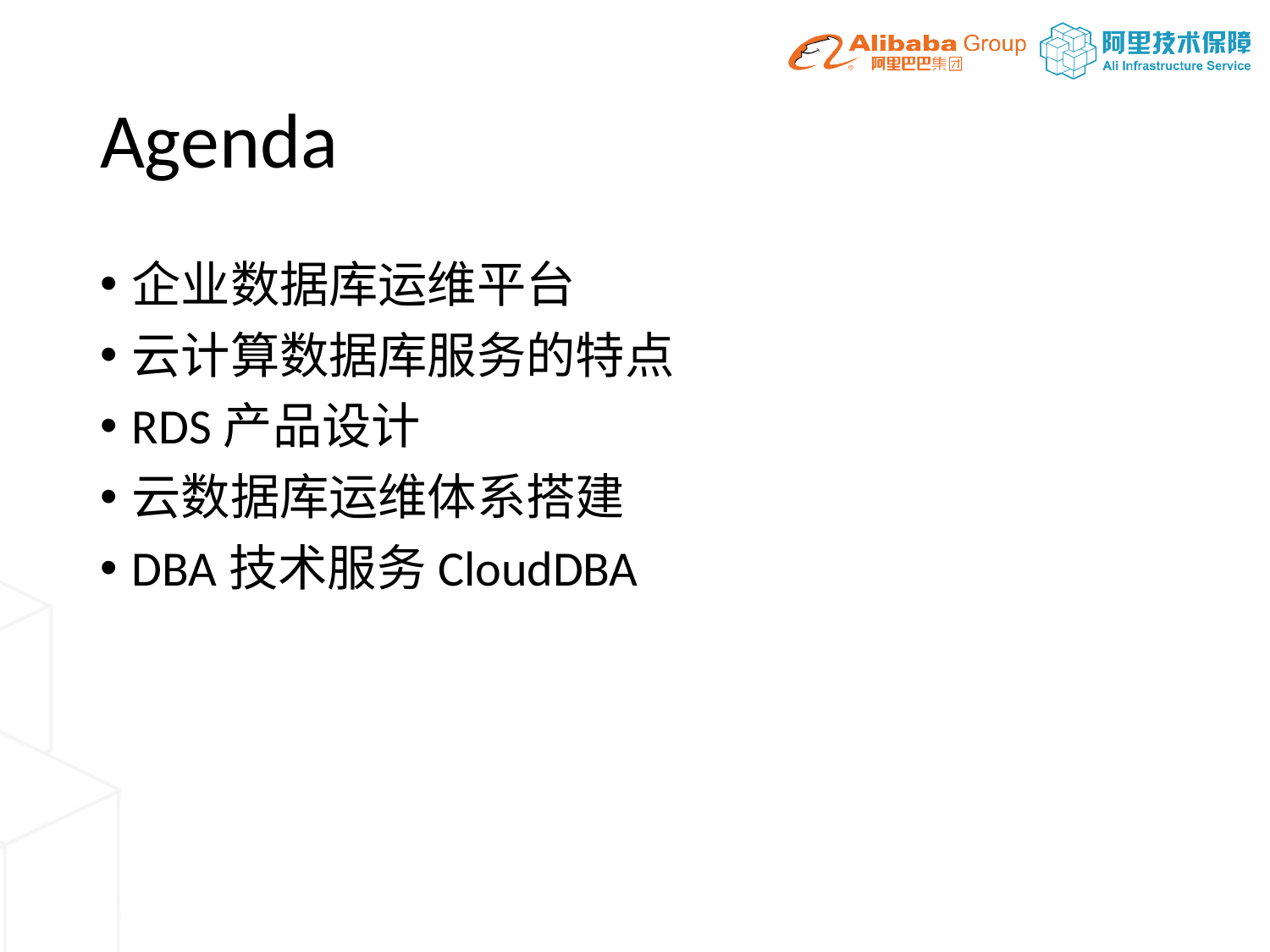

# Agenda
企业数据库运维平台
云计算数据库服务的特点
RDS产品设计
云数据库运维体系搭建
DBA技术服务CloudDBA